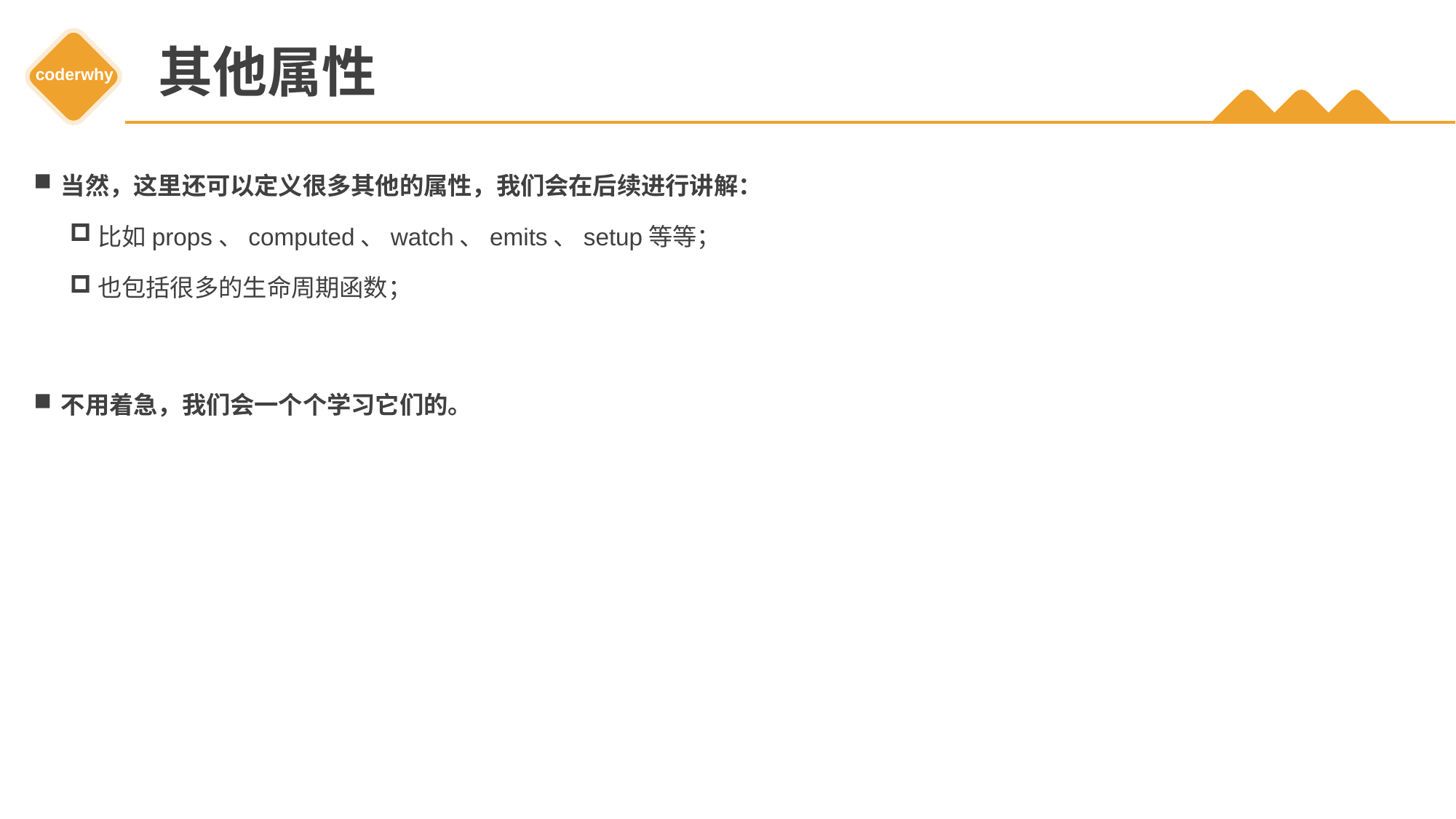

# 其他属性
当然，这里还可以定义很多其他的属性，我们会在后续进行讲解：
比如props、computed、watch、emits、setup等等；
也包括很多的生命周期函数；

不用着急，我们会一个个学习它们的。